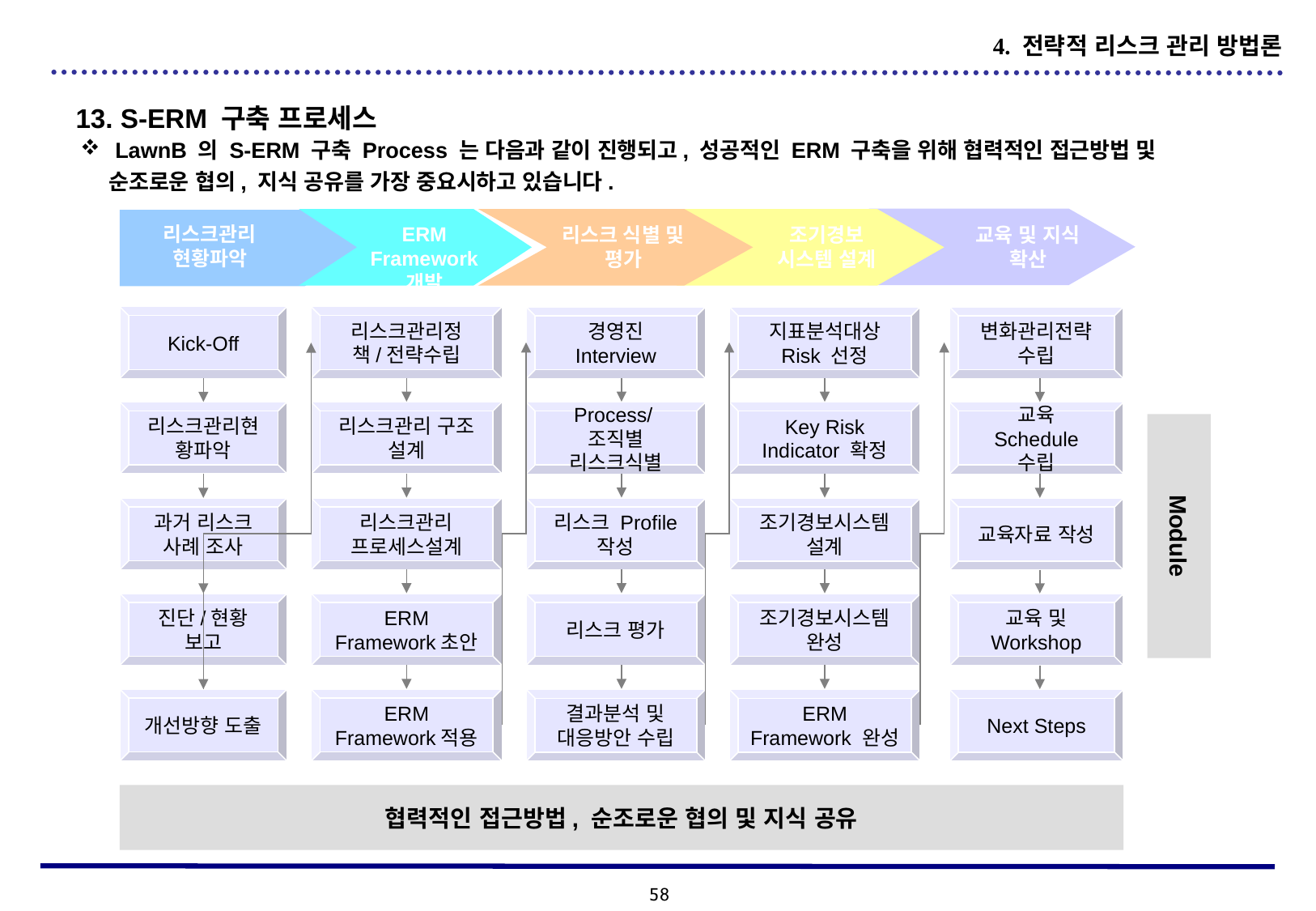

4. 전략적 리스크 관리 방법론
13. S-ERM 구축 프로세스
 LawnB 의 S-ERM 구축 Process 는 다음과 같이 진행되고, 성공적인 ERM 구축을 위해 협력적인 접근방법 및 순조로운 협의, 지식 공유를 가장 중요시하고 있습니다.
Step

ERM Framework 개발
리스크관리
현황파악
리스크 식별 및 평가
교육 및 지식 확산
조기경보
시스템 설계
Kick-Off
리스크관리정책/전략수립
경영진 Interview
지표분석대상 Risk 선정
변화관리전략 수립
리스크관리현황파악
리스크관리 구조 설계
Process/조직별 리스크식별
Key Risk Indicator 확정
교육 Schedule 수립
과거 리스크
사례 조사
리스크관리 프로세스설계
리스크 Profile 작성
조기경보시스템 설계
교육자료 작성
Module
진단/현황 보고
ERM
Framework초안
리스크 평가
조기경보시스템 완성
교육 및 Workshop
개선방향 도출
ERM Framework적용
결과분석 및 대응방안 수립
ERM Framework 완성
Next Steps
협력적인 접근방법, 순조로운 협의 및 지식 공유